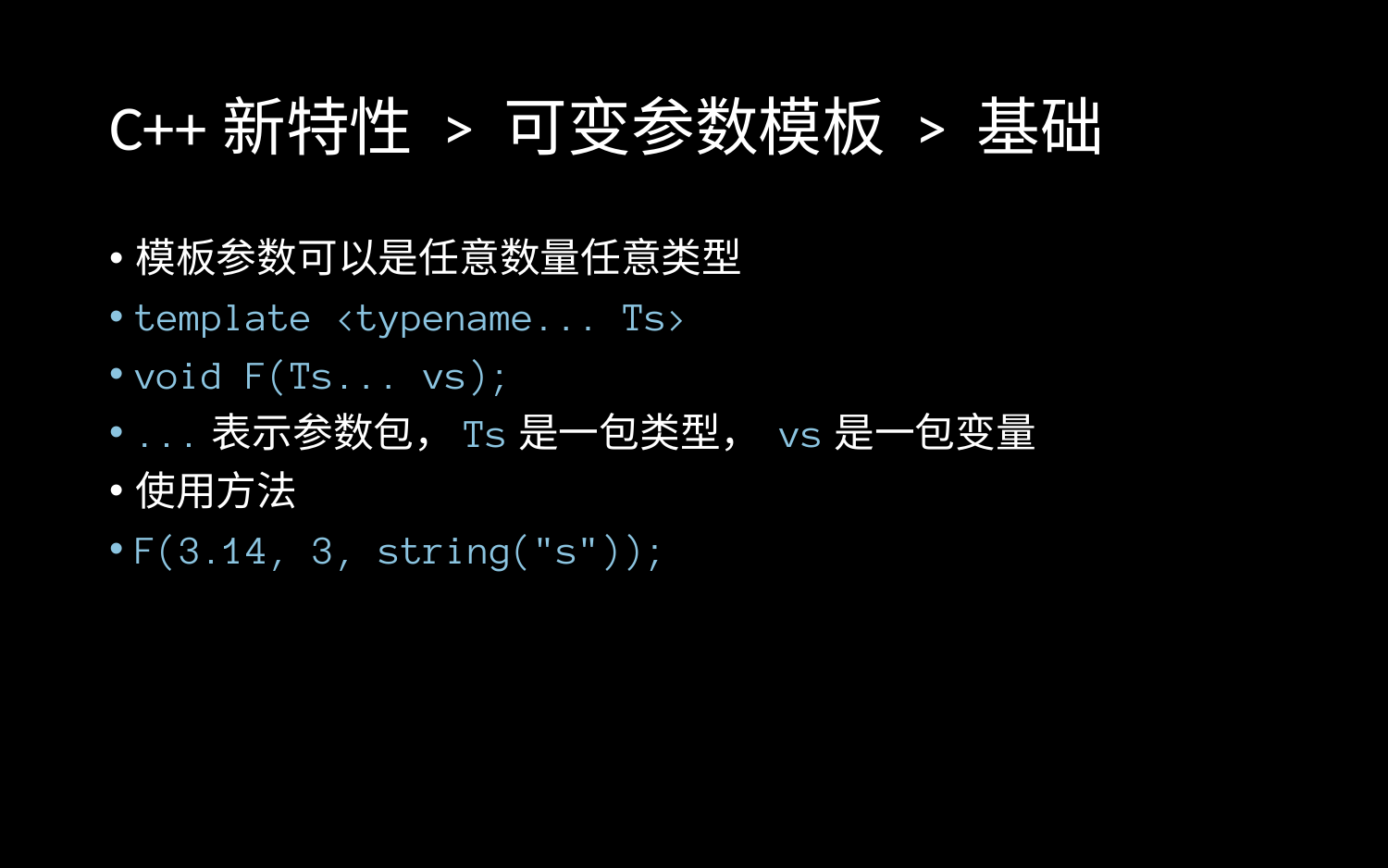

# C++新特性 > 可变参数模板 > 基础
模板参数可以是任意数量任意类型
template <typename... Ts>
void F(Ts... vs);
...表示参数包，Ts是一包类型， vs是一包变量
使用方法
F(3.14, 3, string("s"));